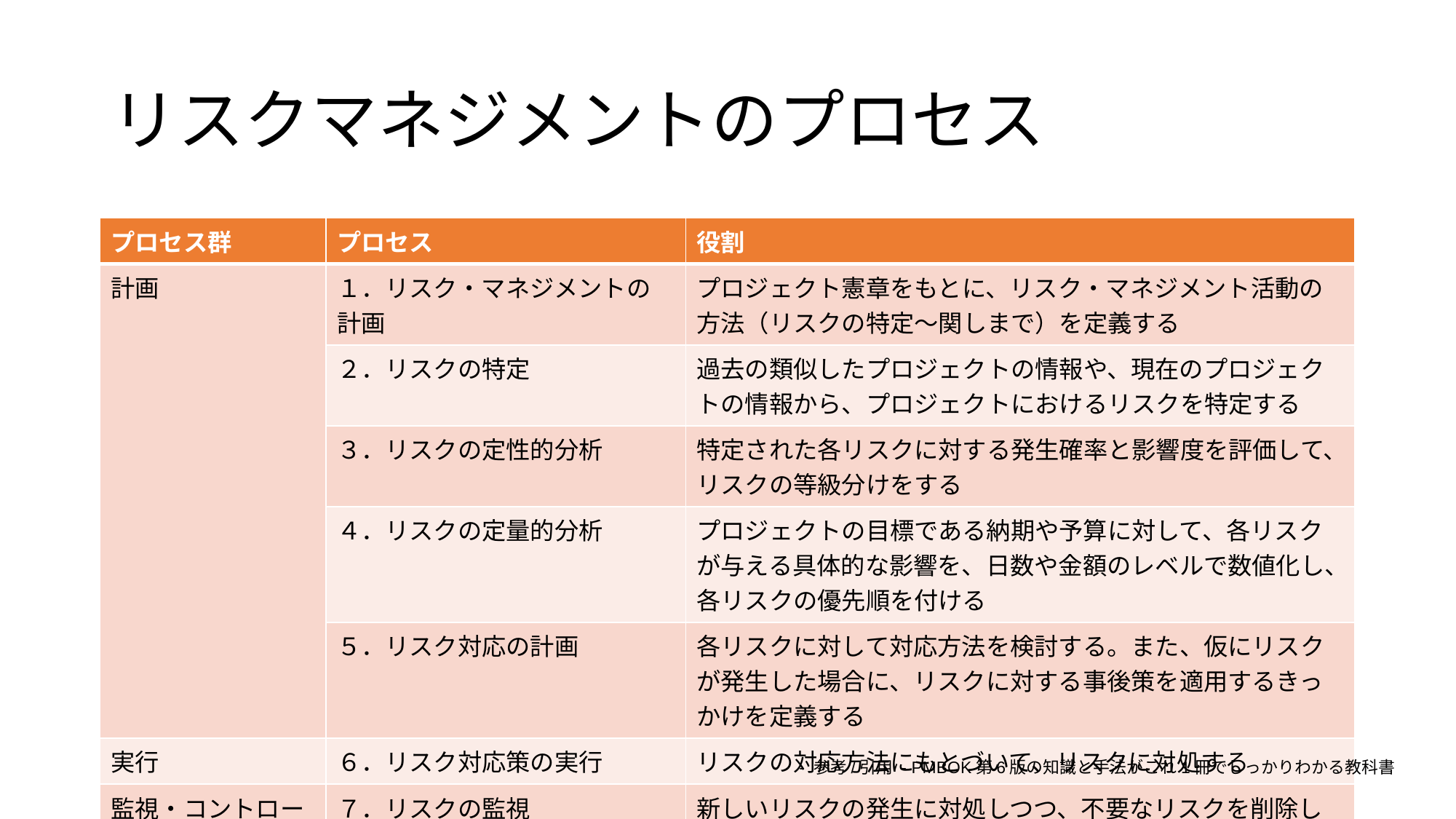

# リスクマネジメントのプロセス
| プロセス群 | プロセス | 役割 |
| --- | --- | --- |
| 計画 | １．リスク・マネジメントの計画 | プロジェクト憲章をもとに、リスク・マネジメント活動の方法（リスクの特定〜関しまで）を定義する |
|  | ２．リスクの特定 | 過去の類似したプロジェクトの情報や、現在のプロジェクトの情報から、プロジェクトにおけるリスクを特定する |
|  | ３．リスクの定性的分析 | 特定された各リスクに対する発生確率と影響度を評価して、リスクの等級分けをする |
|  | ４．リスクの定量的分析 | プロジェクトの目標である納期や予算に対して、各リスクが与える具体的な影響を、日数や金額のレベルで数値化し、各リスクの優先順を付ける |
|  | ５．リスク対応の計画 | 各リスクに対して対応方法を検討する。また、仮にリスクが発生した場合に、リスクに対する事後策を適用するきっかけを定義する |
| 実行 | ６．リスク対応策の実行 | リスクの対応方法にもとづいて、リスクに対処する |
| 監視・コントロール | ７．リスクの監視 | 新しいリスクの発生に対処しつつ、不要なリスクを削除したり、リスクマネジメント活動自体の有効性を確認したりする |
- 参考/引用 - PMBOK第6版の知識と手法がこれ1冊でしっかりわかる教科書